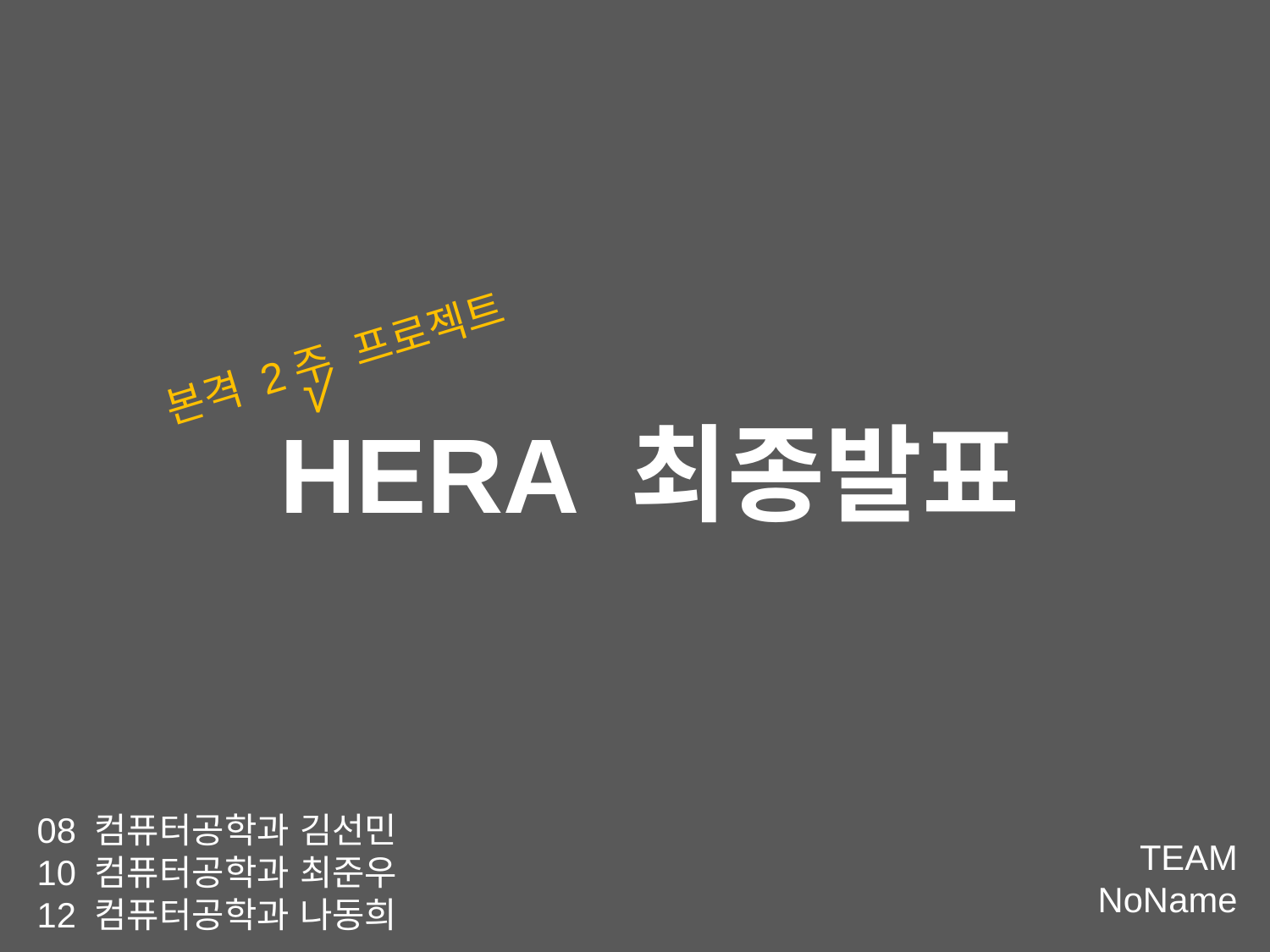

본격 2주  프로젝트
√
HERA 최종발표
08 컴퓨터공학과 김선민
10 컴퓨터공학과 최준우
12 컴퓨터공학과 나동희
TEAM
NoName